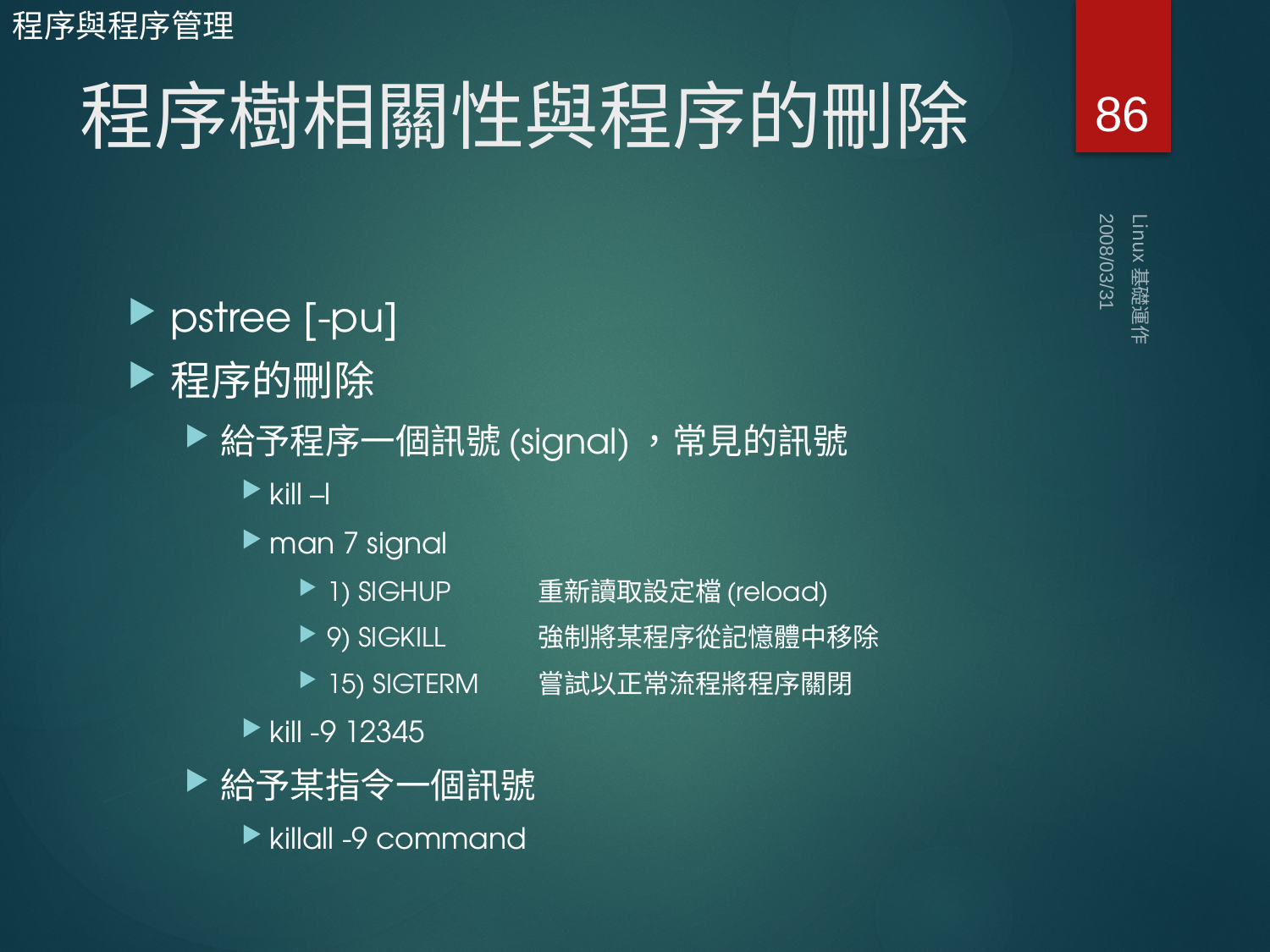

程序與程序管理
86
# 程序樹相關性與程序的刪除
2008/03/31
pstree [-pu]
程序的刪除
給予程序一個訊號(signal)，常見的訊號
kill –l
man 7 signal
1) SIGHUP	重新讀取設定檔(reload)
9) SIGKILL 	強制將某程序從記憶體中移除
15) SIGTERM	嘗試以正常流程將程序關閉
kill -9 12345
給予某指令一個訊號
killall -9 command
Linux 基礎運作